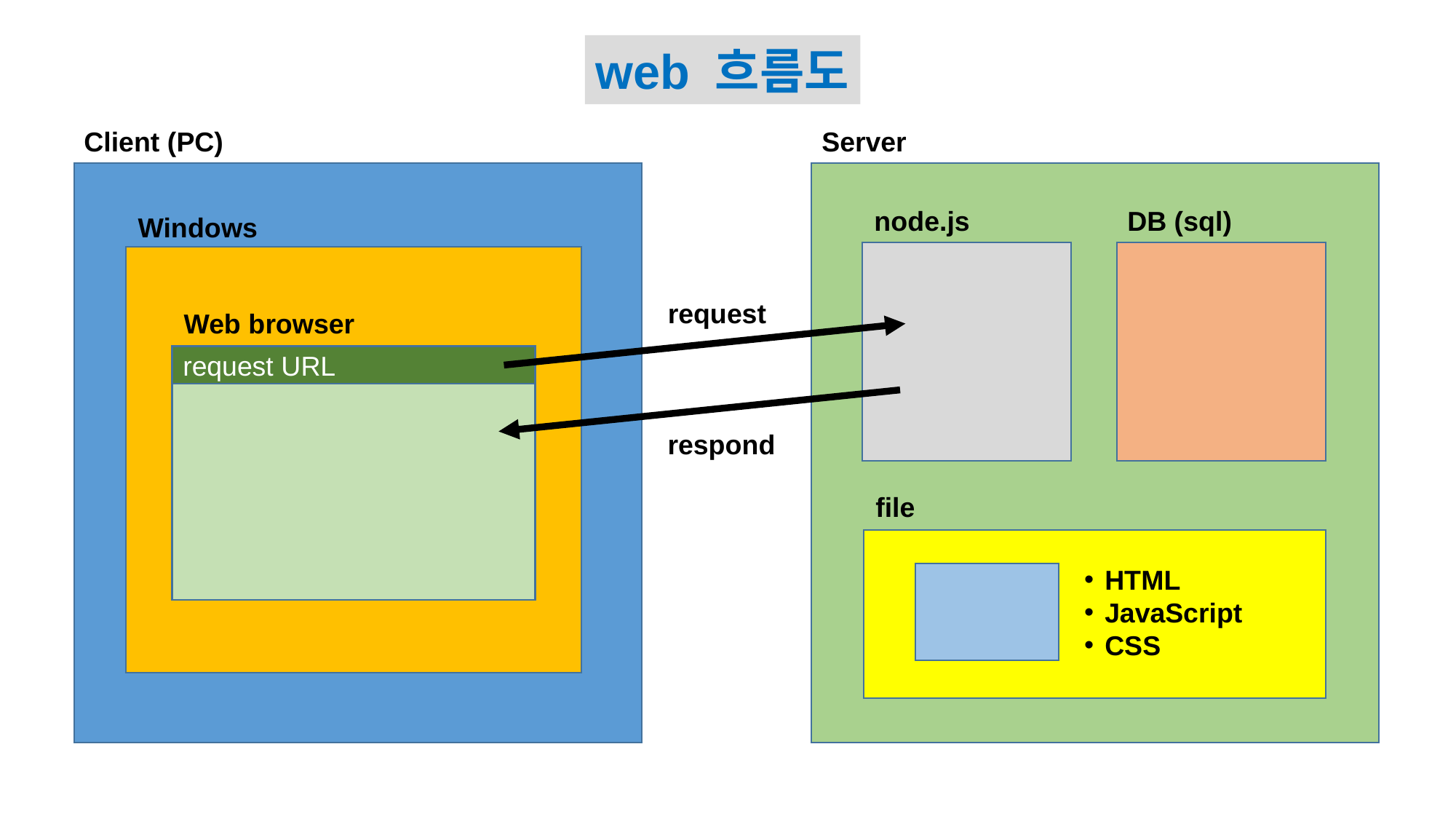

web 흐름도
Client (PC)
Server

node.js
DB (sql)
Windows

request
Web browser

request URL
respond
file

HTML
JavaScript
CSS